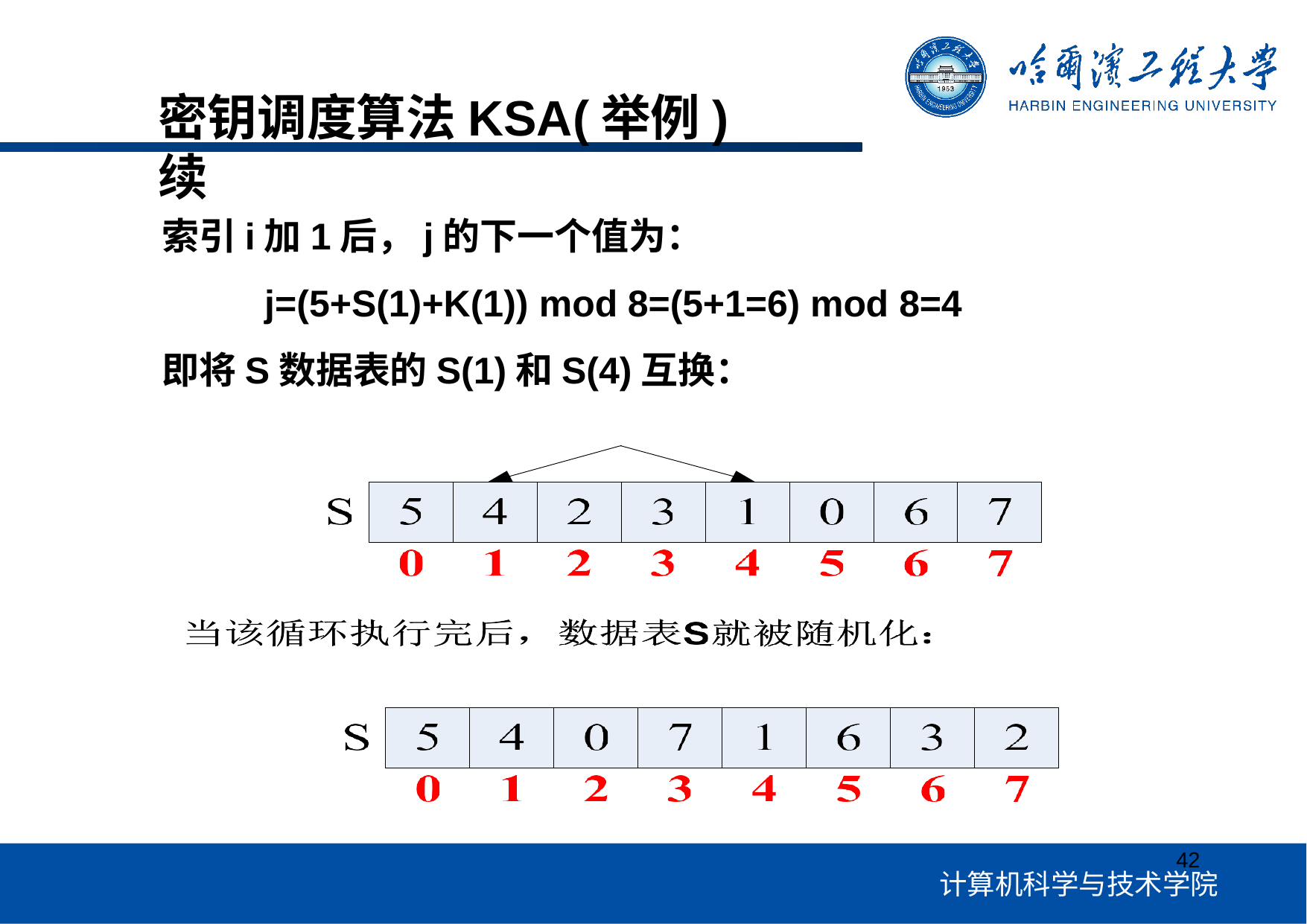

# 密钥调度算法KSA(举例)续
索引i加1后，j的下一个值为：
j=(5+S(1)+K(1)) mod 8=(5+1=6) mod 8=4
即将S数据表的S(1)和S(4)互换：

|  |  |  |  |  |  |  |  |
| --- | --- | --- | --- | --- | --- | --- | --- |

|  |  |  |  |  |  |  |  |
| --- | --- | --- | --- | --- | --- | --- | --- |

42